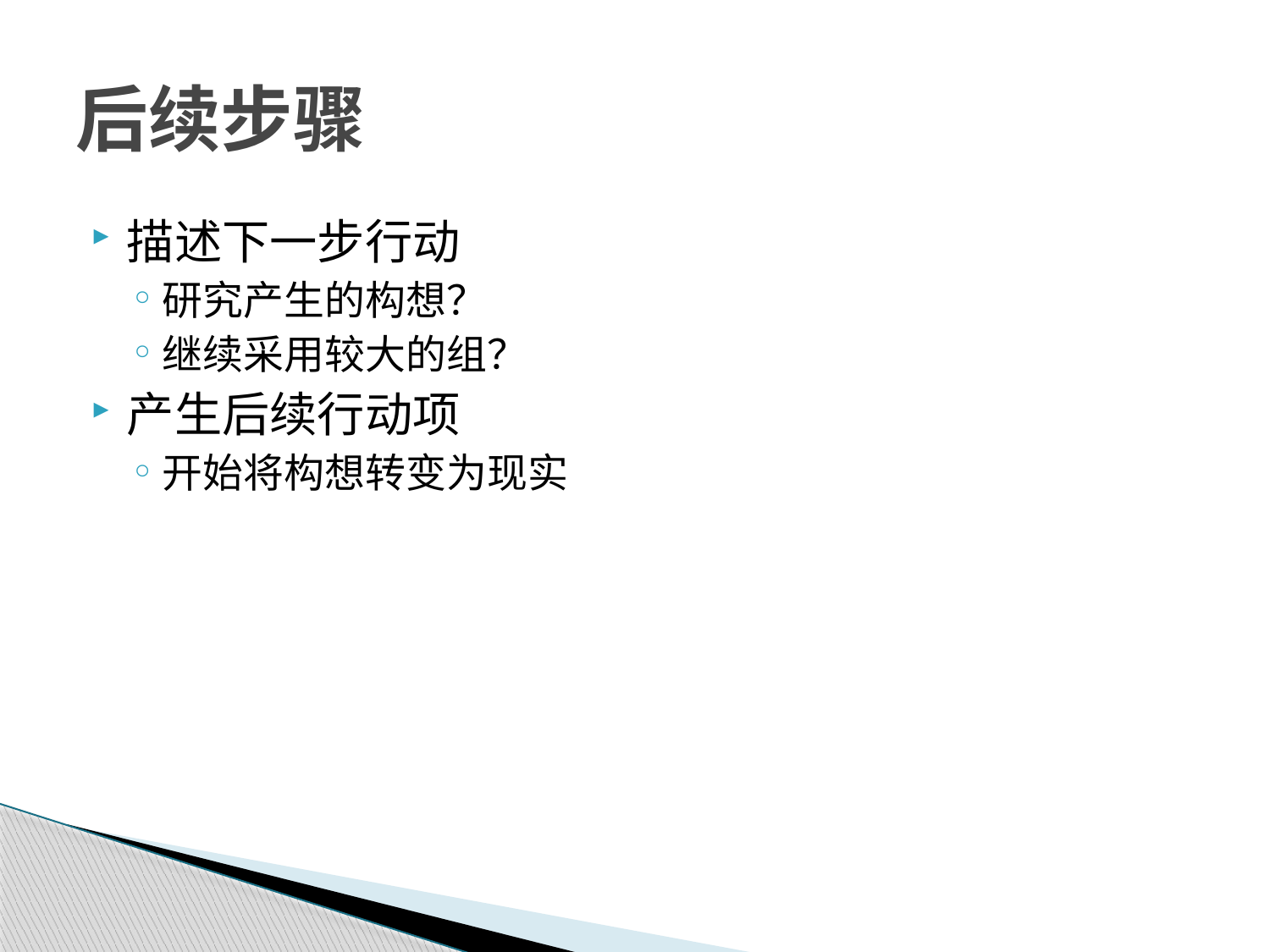

# 后续步骤
描述下一步行动
研究产生的构想？
继续采用较大的组？
产生后续行动项
开始将构想转变为现实